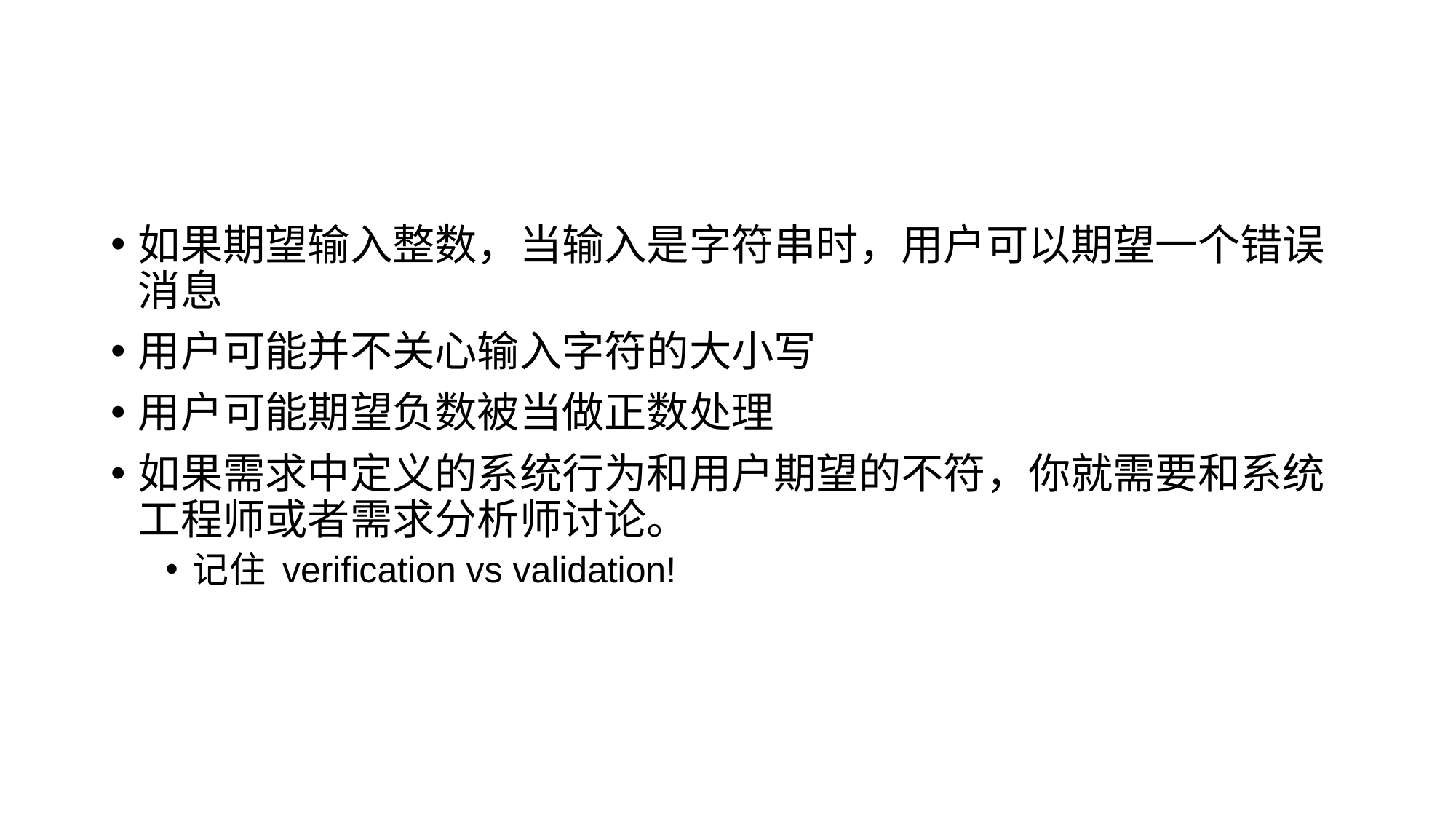

#
如果期望输入整数，当输入是字符串时，用户可以期望一个错误消息
用户可能并不关心输入字符的大小写
用户可能期望负数被当做正数处理
如果需求中定义的系统行为和用户期望的不符，你就需要和系统工程师或者需求分析师讨论。
记住 verification vs validation!